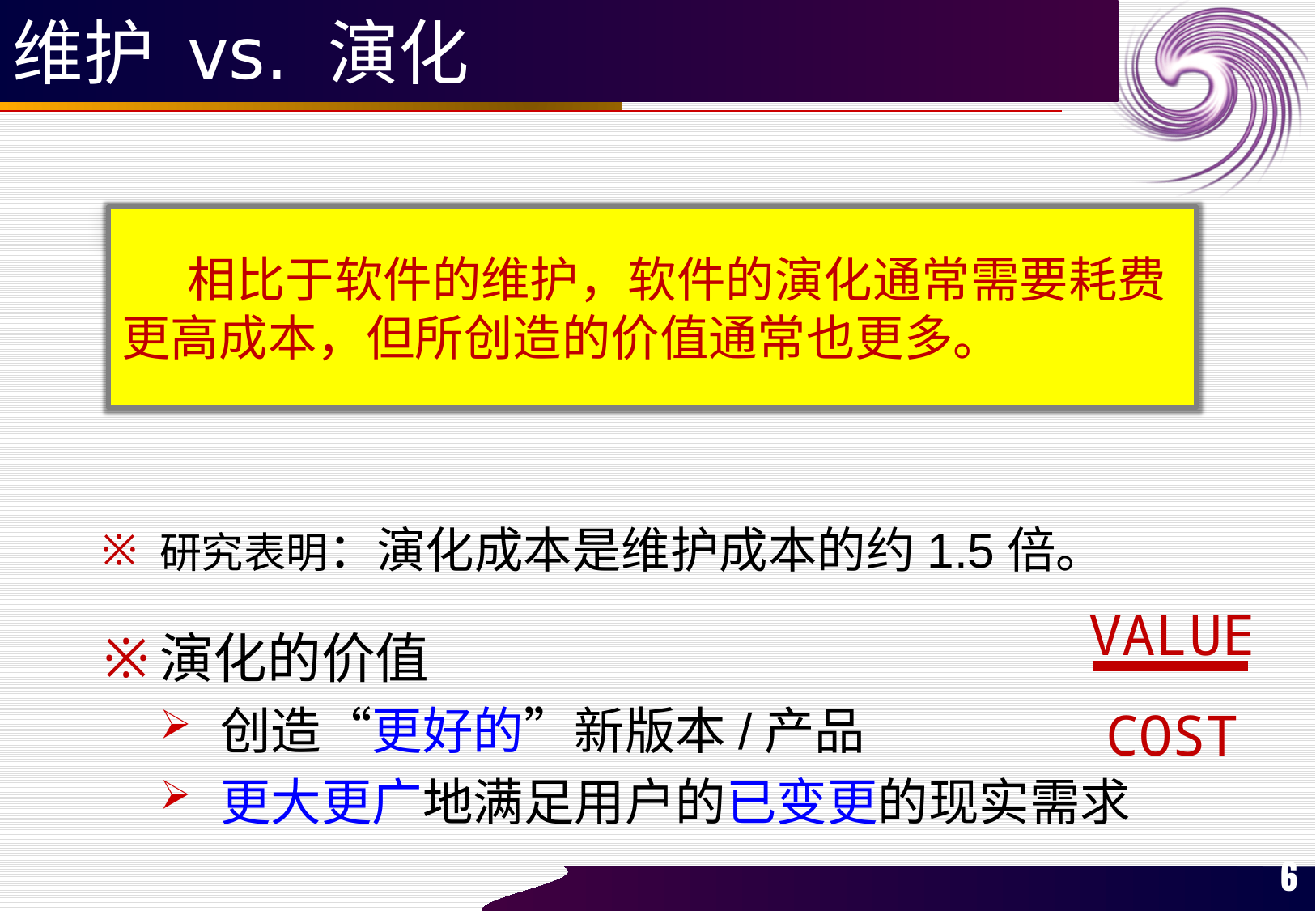

# 维护 vs. 演化
     相比于软件的维护，软件的演化通常需要耗费更高成本，但所创造的价值通常也更多。
研究表明：演化成本是维护成本的约1.5倍。

演化的价值
创造“更好的”新版本/产品
更大更广地满足用户的已变更的现实需求
VALUE
COST
6